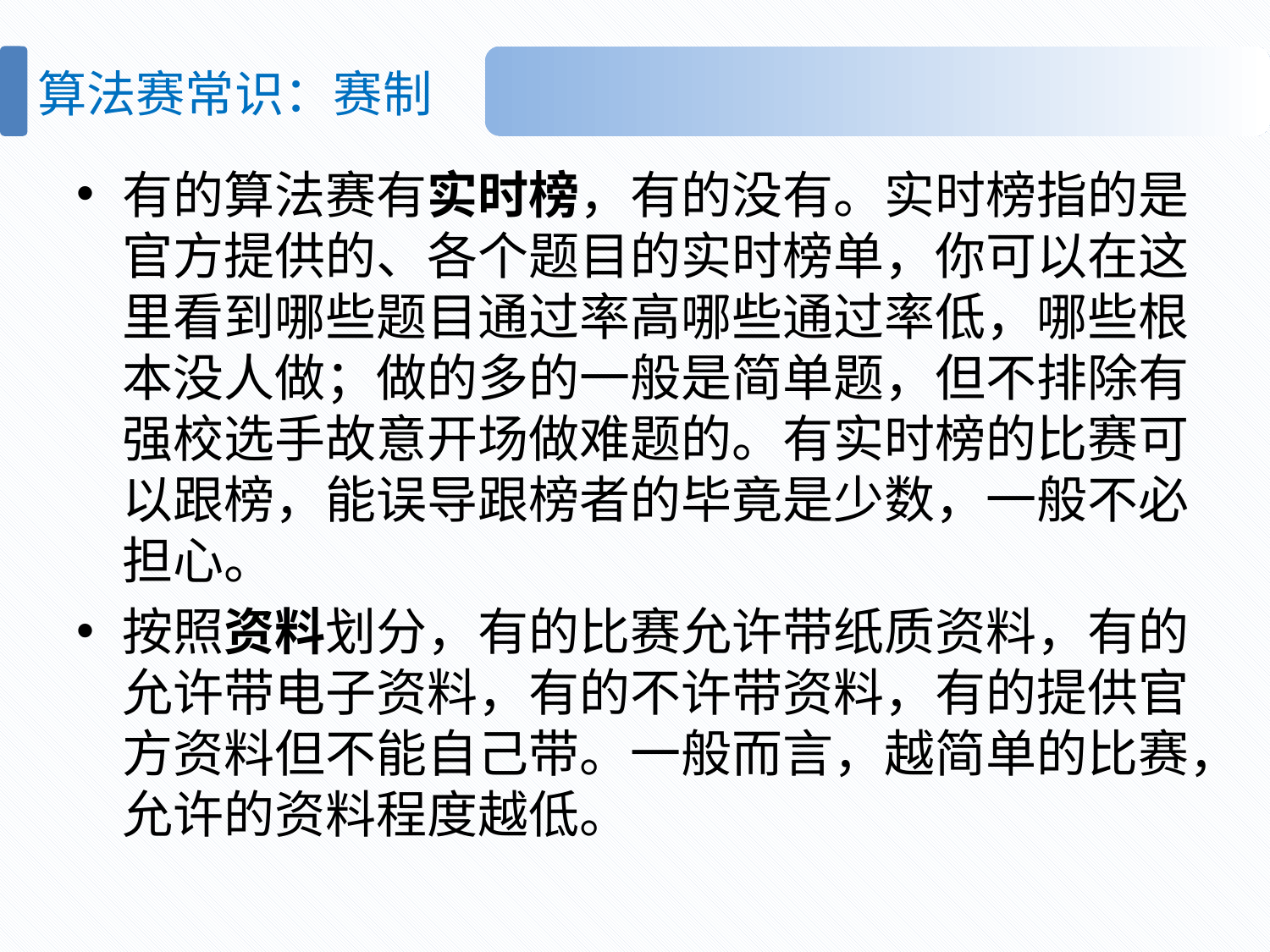

# 算法赛常识：赛制
有的算法赛有实时榜，有的没有。实时榜指的是官方提供的、各个题目的实时榜单，你可以在这里看到哪些题目通过率高哪些通过率低，哪些根本没人做；做的多的一般是简单题，但不排除有强校选手故意开场做难题的。有实时榜的比赛可以跟榜，能误导跟榜者的毕竟是少数，一般不必担心。
按照资料划分，有的比赛允许带纸质资料，有的允许带电子资料，有的不许带资料，有的提供官方资料但不能自己带。一般而言，越简单的比赛，允许的资料程度越低。